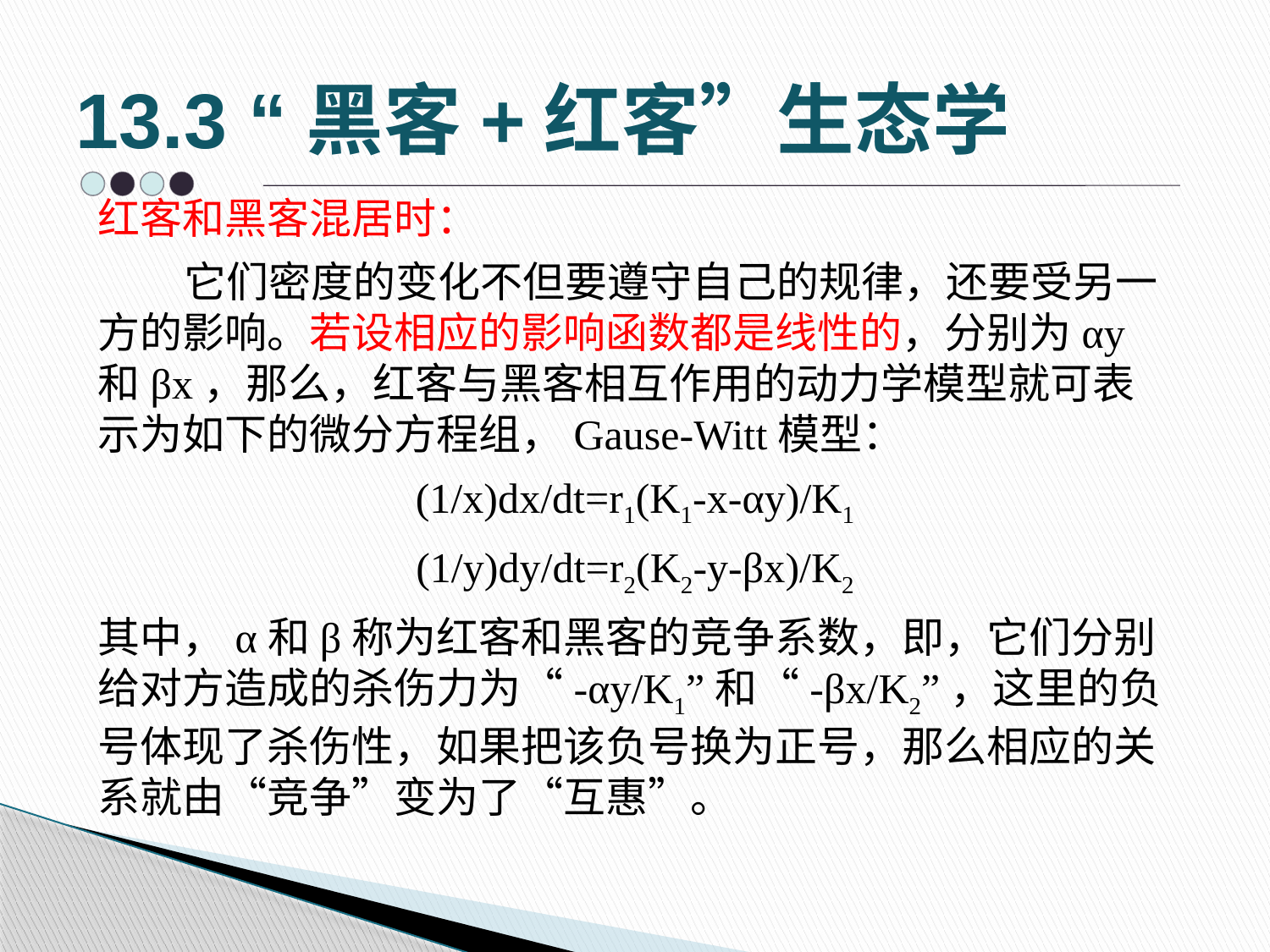

# 13.3 “黑客+红客”生态学

红客和黑客混居时：
        它们密度的变化不但要遵守自己的规律，还要受另一方的影响。若设相应的影响函数都是线性的，分别为αy和βx，那么，红客与黑客相互作用的动力学模型就可表示为如下的微分方程组，Gause-Witt模型：
 (1/x)dx/dt=r1(K1-x-αy)/K1
 (1/y)dy/dt=r2(K2-y-βx)/K2
其中，α和β称为红客和黑客的竞争系数，即，它们分别给对方造成的杀伤力为“-αy/K1”和“-βx/K2”，这里的负号体现了杀伤性，如果把该负号换为正号，那么相应的关系就由“竞争”变为了“互惠”。